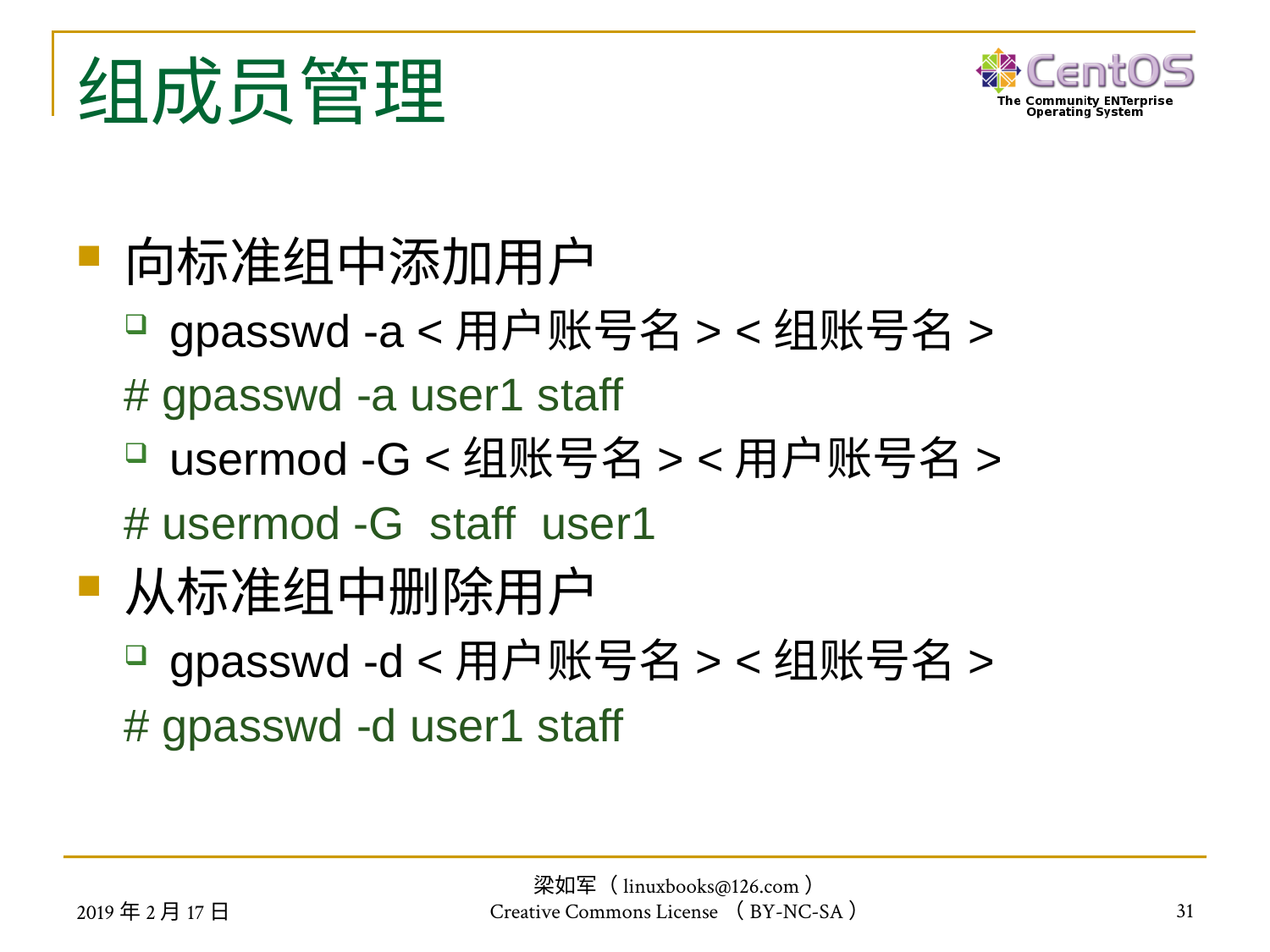

# 组成员管理
向标准组中添加用户
gpasswd -a <用户账号名> <组账号名>
# gpasswd -a user1 staff
usermod -G <组账号名> <用户账号名>
# usermod -G  staff  user1
从标准组中删除用户
gpasswd -d <用户账号名> <组账号名>
# gpasswd -d user1 staff
梁如军（linuxbooks@126.com）
Creative Commons License（BY-NC-SA）
2019年2月17日
31